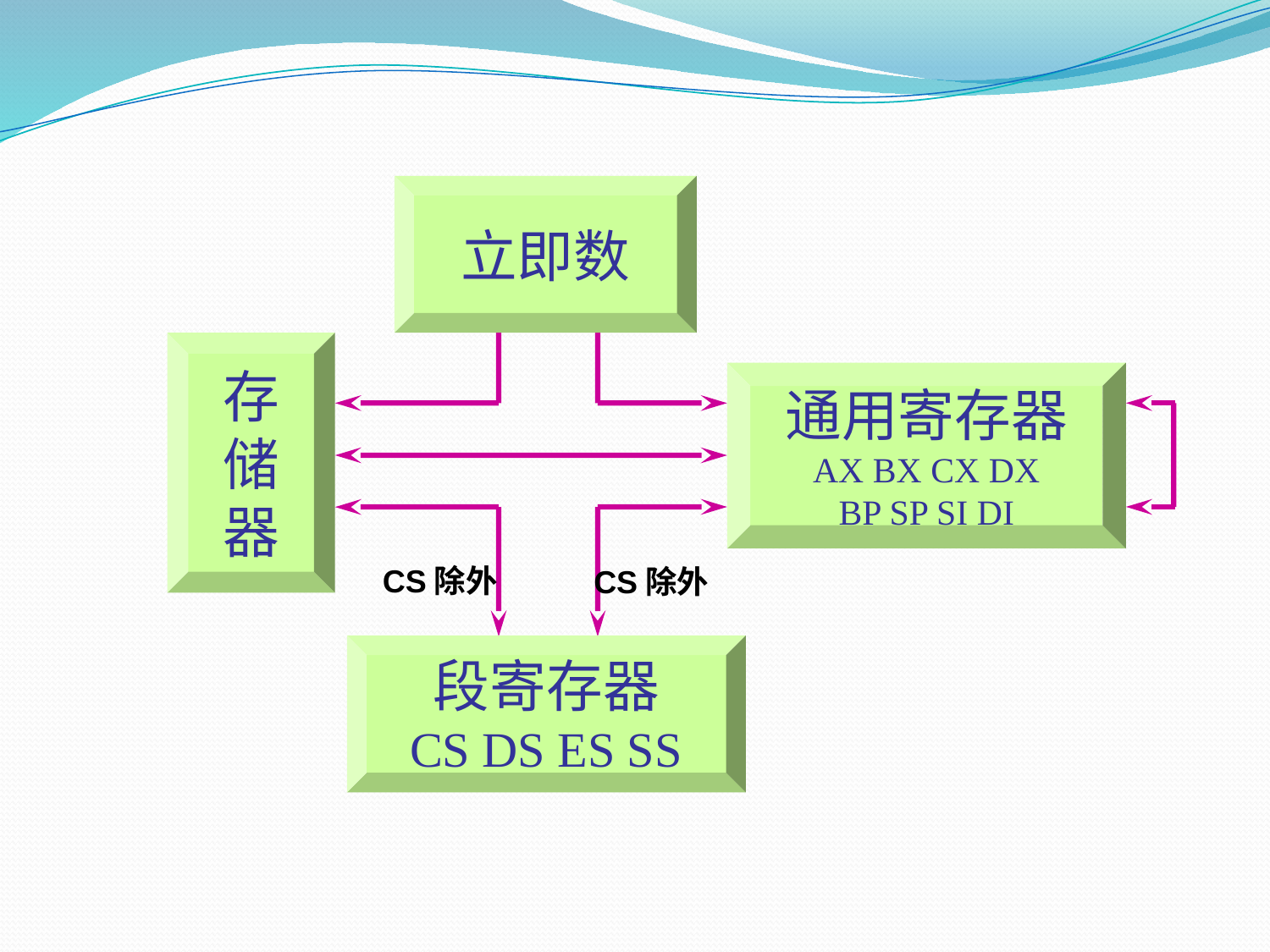

立即数
存
储
器

通用寄存器
AX BX CX DX
BP SP SI DI

CS除外
CS除外
段寄存器
CS DS ES SS